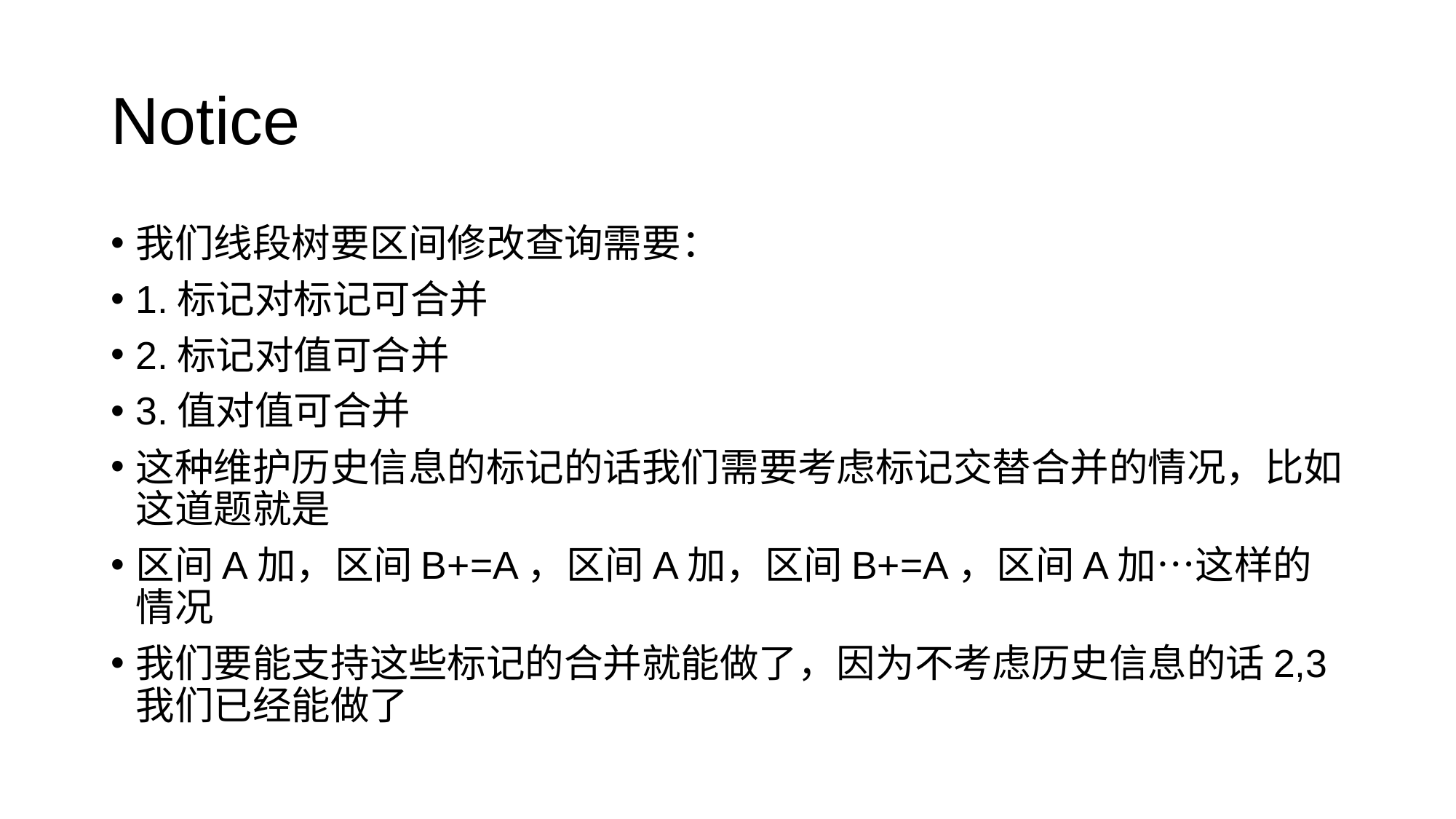

# Notice
我们线段树要区间修改查询需要：
1.标记对标记可合并
2.标记对值可合并
3.值对值可合并
这种维护历史信息的标记的话我们需要考虑标记交替合并的情况，比如这道题就是
区间A加，区间B+=A，区间A加，区间B+=A，区间A加…这样的情况
我们要能支持这些标记的合并就能做了，因为不考虑历史信息的话2,3我们已经能做了